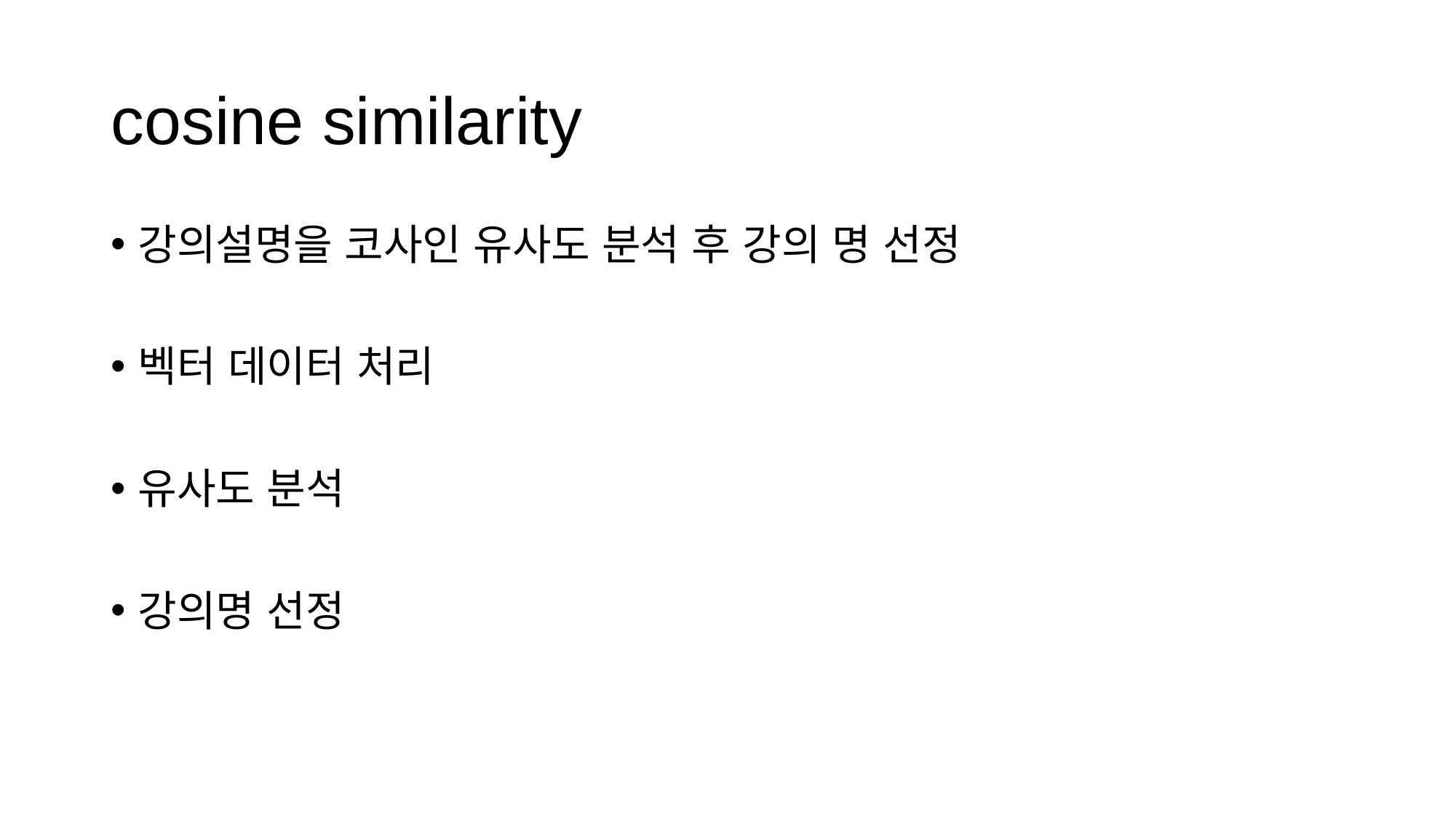

# cosine similarity
강의설명을 코사인 유사도 분석 후 강의 명 선정

벡터 데이터 처리

유사도 분석

강의명 선정